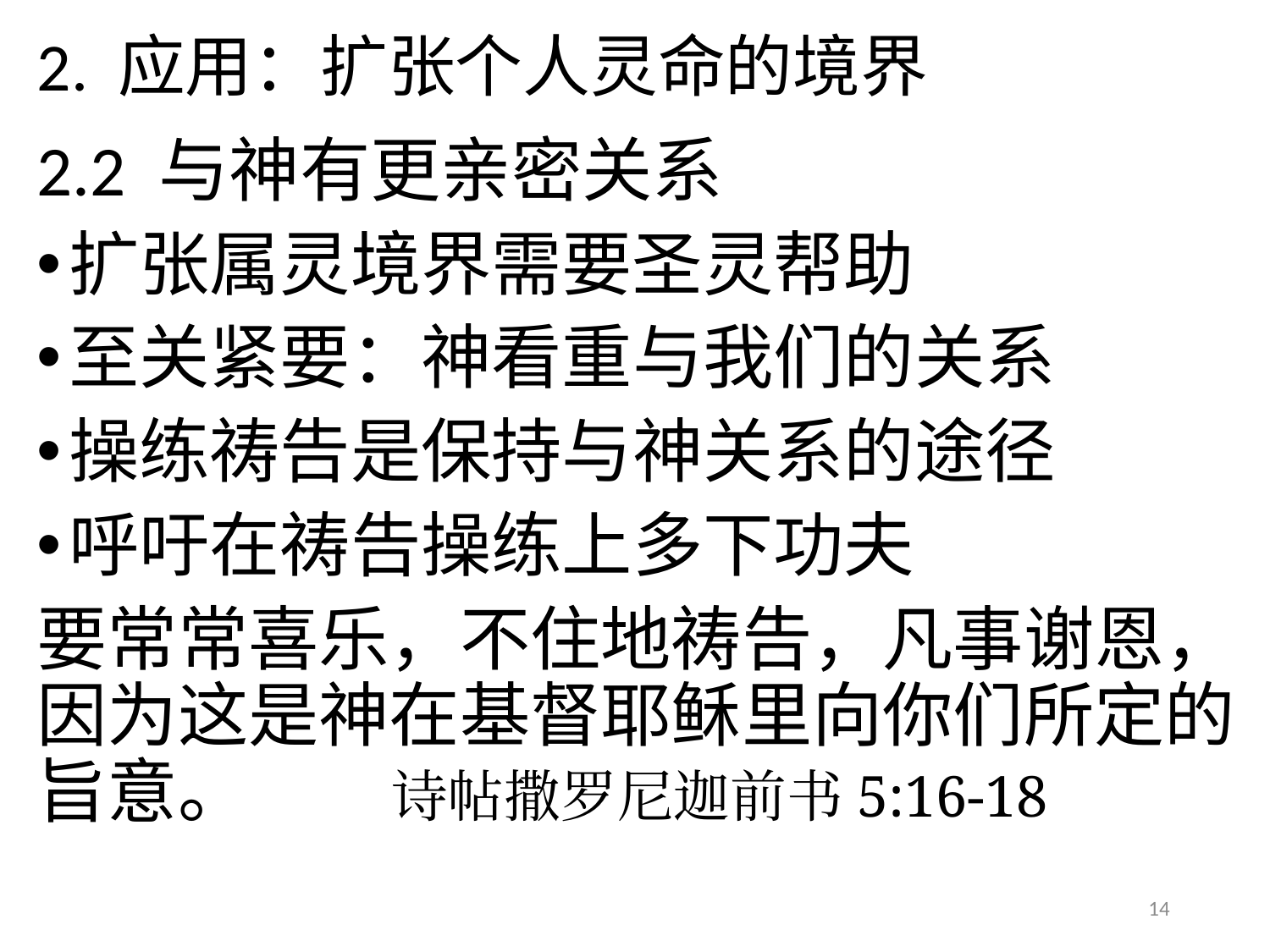

# 2. 应用：扩张个人灵命的境界
2.2 与神有更亲密关系
扩张属灵境界需要圣灵帮助
至关紧要：神看重与我们的关系
操练祷告是保持与神关系的途径
呼吁在祷告操练上多下功夫
要常常喜乐，不住地祷告，凡事谢恩，因为这是神在基督耶稣里向你们所定的旨意。         诗帖撒罗尼迦前书5:16-18
14